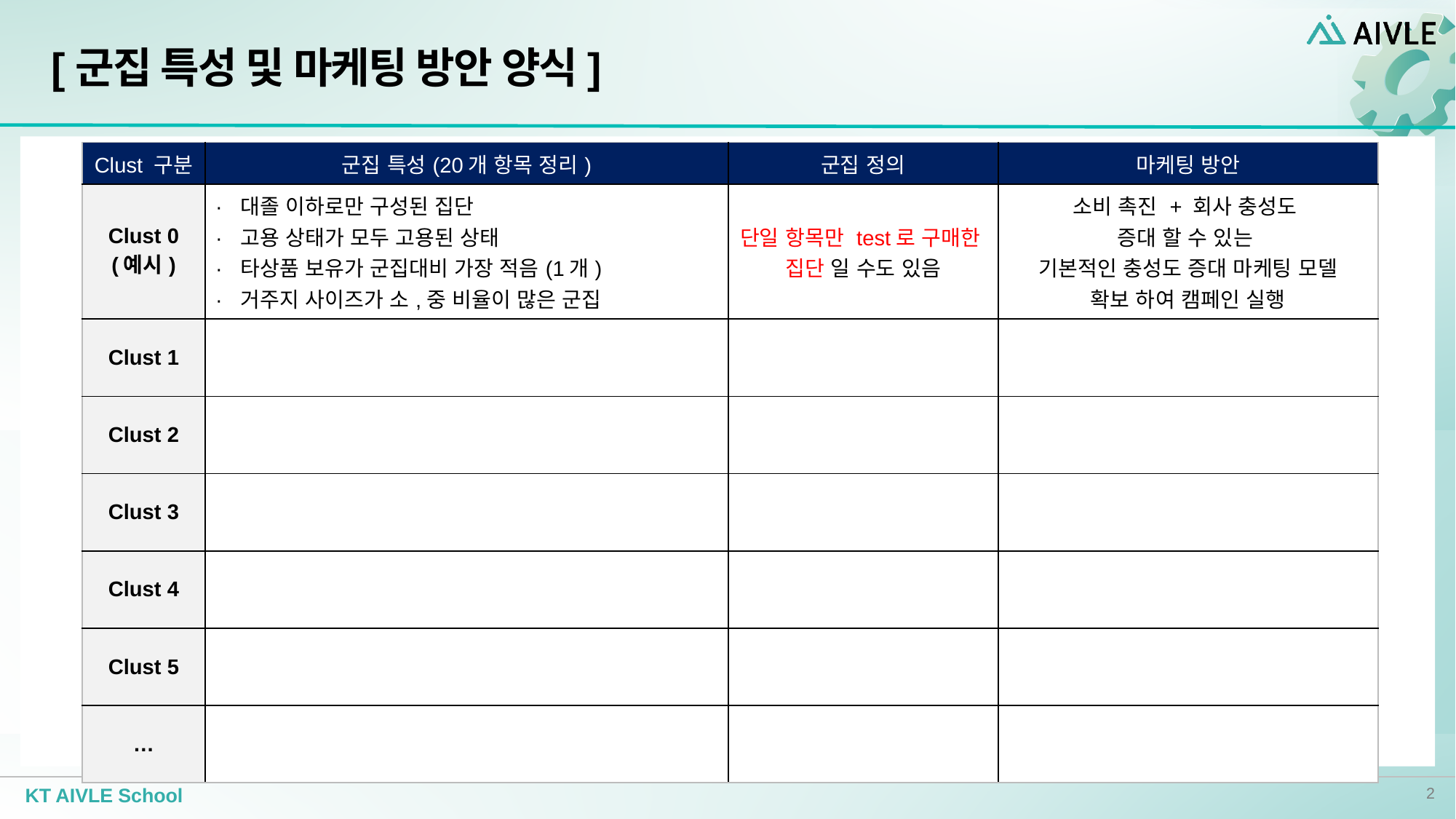

# [군집 특성 및 마케팅 방안 양식]
| Clust 구분 | 군집 특성(20개 항목 정리) | 군집 정의 | 마케팅 방안 |
| --- | --- | --- | --- |
| Clust 0 (예시) | ∙ 대졸 이하로만 구성된 집단 ∙ 고용 상태가 모두 고용된 상태 ∙ 타상품 보유가 군집대비 가장 적음(1개) ∙ 거주지 사이즈가 소,중 비율이 많은 군집 | 단일 항목만 test로 구매한 집단 일 수도 있음 | 소비 촉진 + 회사 충성도 증대 할 수 있는 기본적인 충성도 증대 마케팅 모델 확보 하여 캠페인 실행 |
| Clust 1 |  |  |  |
| Clust 2 |  |  |  |
| Clust 3 |  |  |  |
| Clust 4 |  |  |  |
| Clust 5 |  |  |  |
| … |  |  |  |